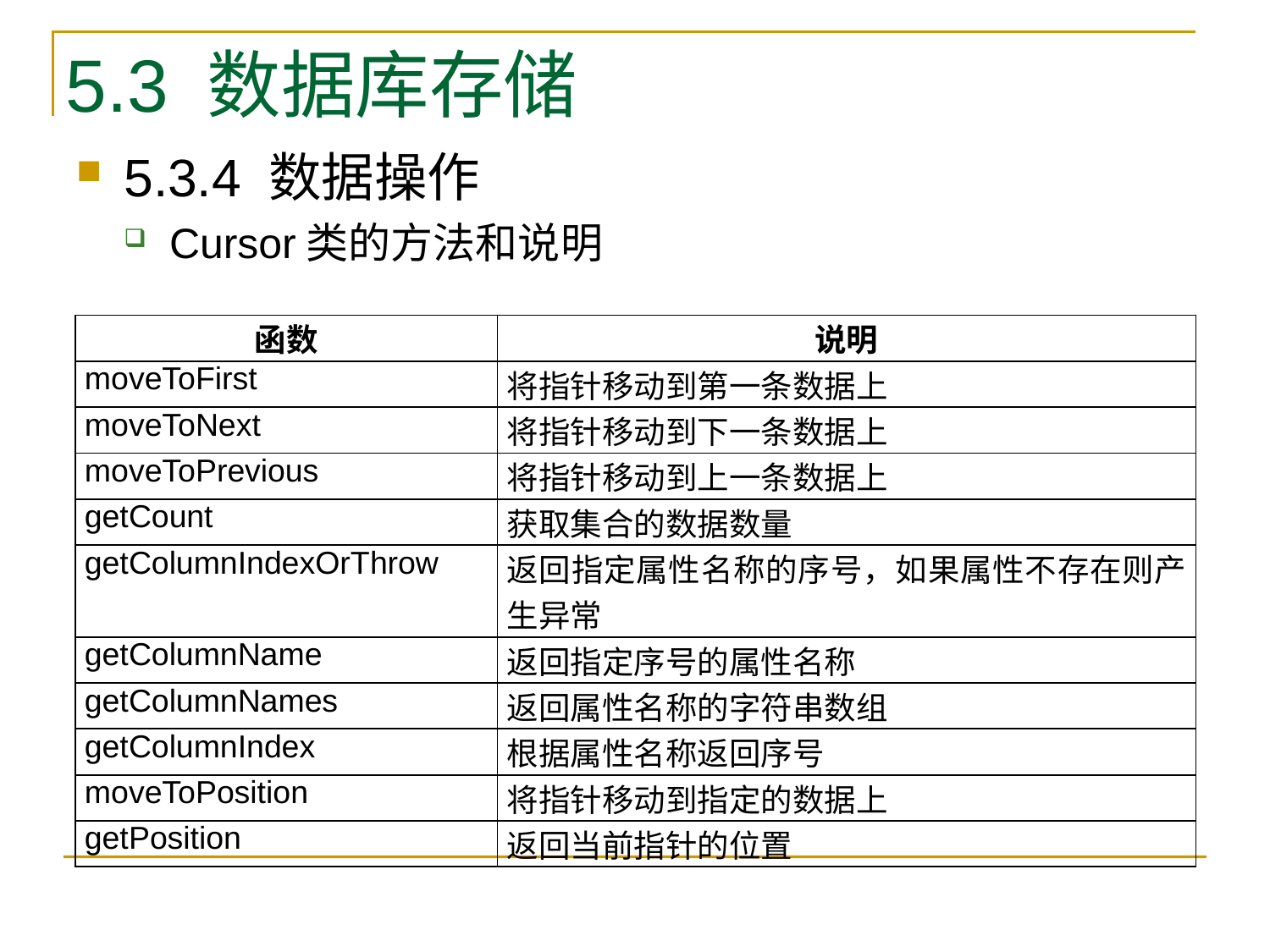

# 5.3 数据库存储
5.3.4 数据操作
Cursor类的方法和说明

| 函数 | 说明 |
| --- | --- |
| moveToFirst | 将指针移动到第一条数据上 |
| moveToNext | 将指针移动到下一条数据上 |
| moveToPrevious | 将指针移动到上一条数据上 |
| getCount | 获取集合的数据数量 |
| getColumnIndexOrThrow | 返回指定属性名称的序号，如果属性不存在则产生异常 |
| getColumnName | 返回指定序号的属性名称 |
| getColumnNames | 返回属性名称的字符串数组 |
| getColumnIndex | 根据属性名称返回序号 |
| moveToPosition | 将指针移动到指定的数据上 |
| getPosition | 返回当前指针的位置 |